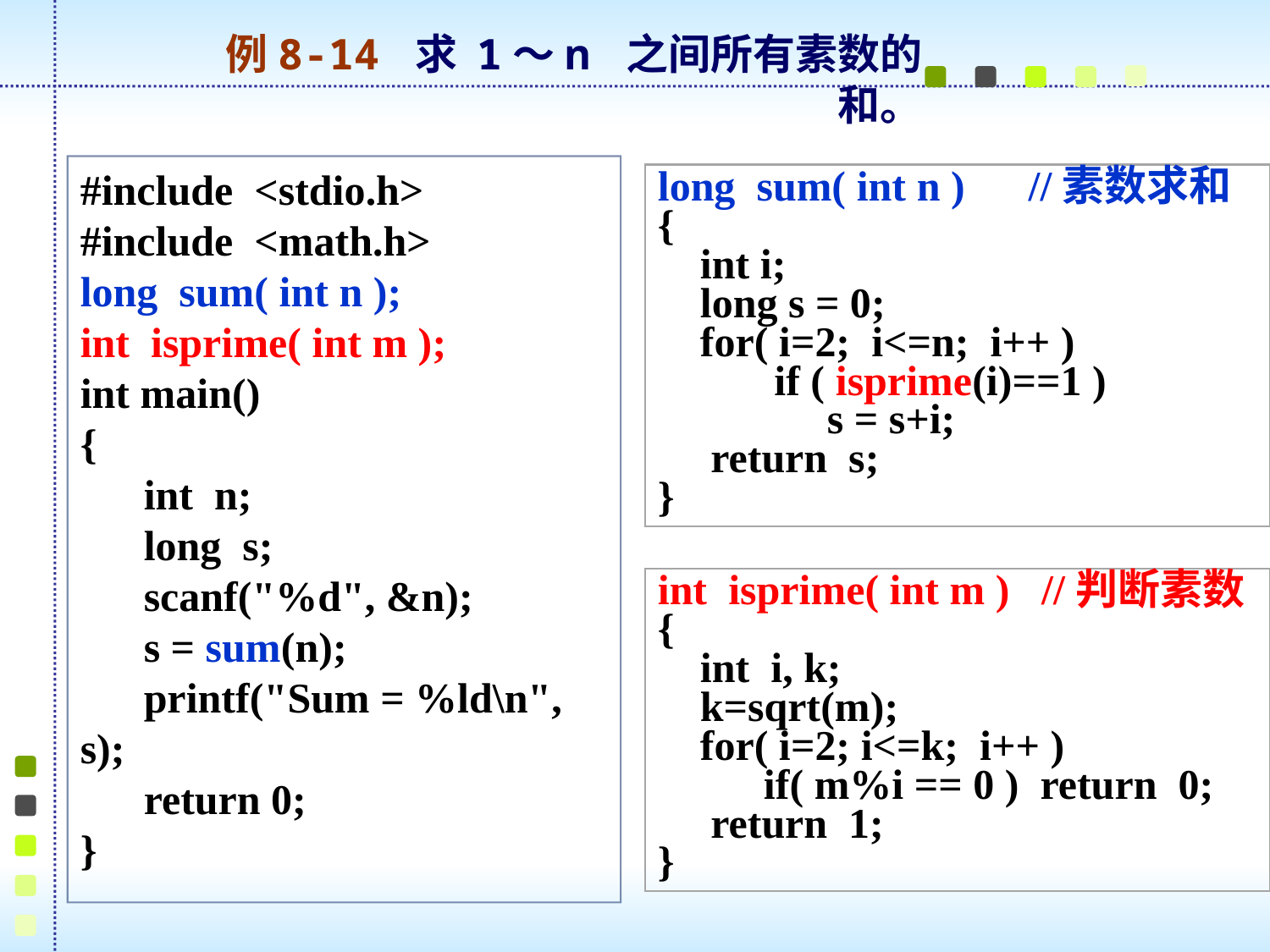

例8-14 求 1～n 之间所有素数的和。
#include  <stdio.h>
#include  <math.h>
long  sum( int n );
int  isprime( int m );
int main()
{
      int  n;
      long  s;
      scanf("%d", &n);
      s = sum(n);
      printf("Sum = %ld\n", s);
      return 0;
}
long  sum( int n )      //素数求和
{
    int i;
    long s = 0;
    for( i=2;  i<=n;  i++ )
           if ( isprime(i)==1 )
                s = s+i;
     return  s;
}
int  isprime( int m )   //判断素数
{
    int  i, k;
    k=sqrt(m);
    for( i=2; i<=k;  i++ )
          if( m%i == 0 )  return  0;
     return  1;
}